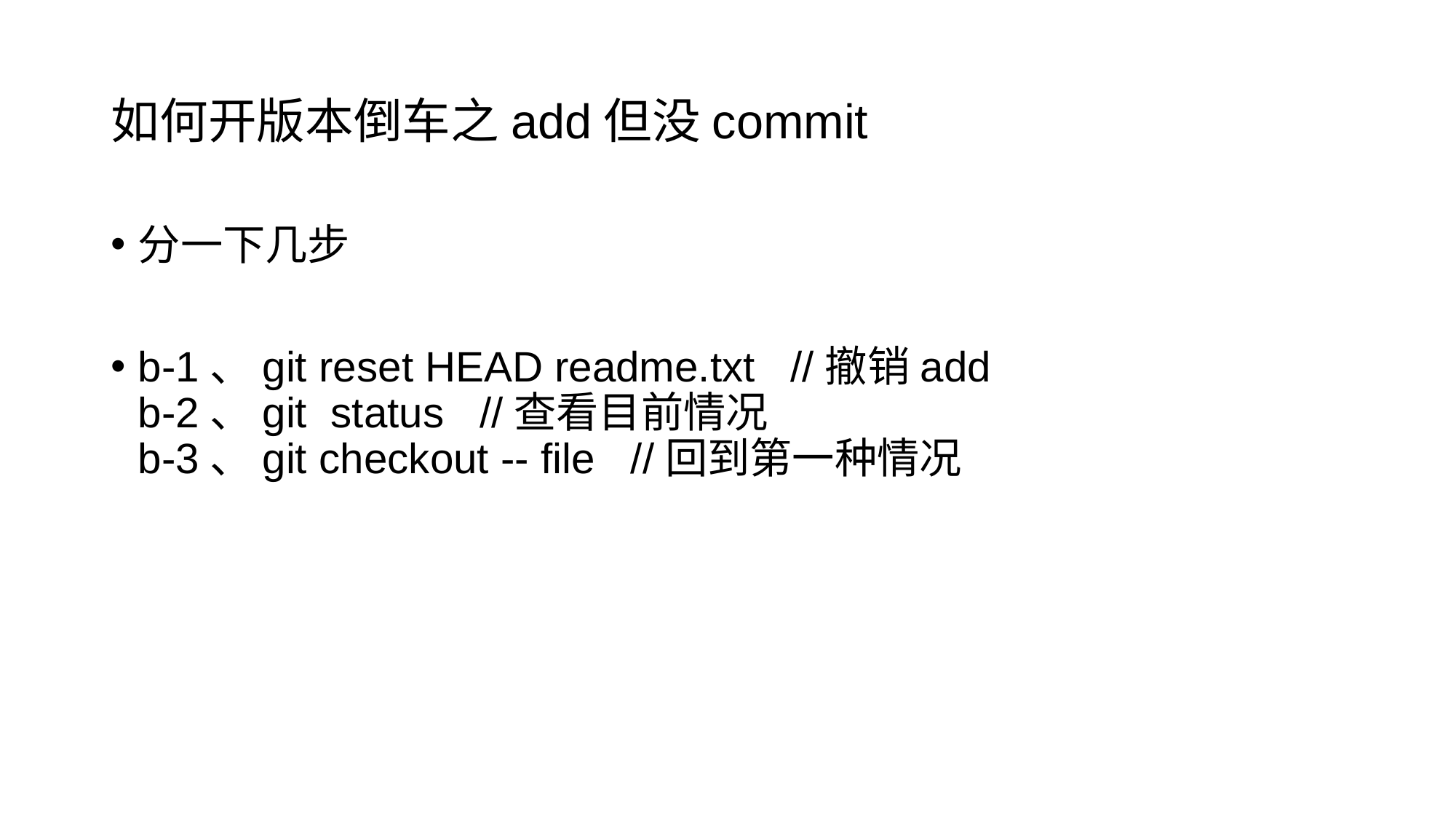

# 如何开版本倒车之add但没commit
分一下几步

b-1、git reset HEAD readme.txt   //撤销add
b-2、git  status   //查看目前情况
b-3、git checkout -- file   //回到第一种情况